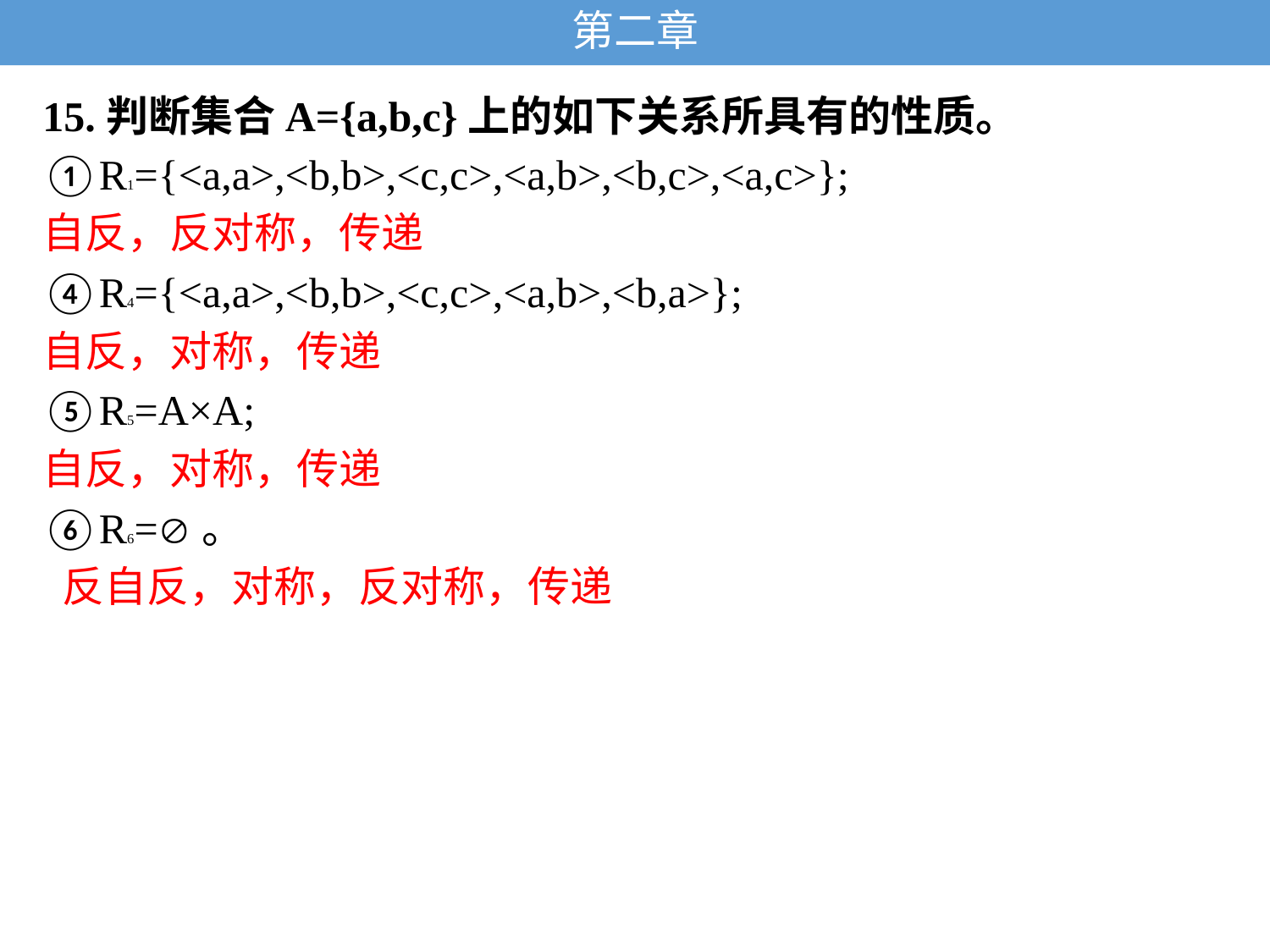

# 第二章
15.判断集合A={a,b,c}上的如下关系所具有的性质。
①R1={<a,a>,<b,b>,<c,c>,<a,b>,<b,c>,<a,c>};
自反，反对称，传递
④R4={<a,a>,<b,b>,<c,c>,<a,b>,<b,a>};
自反，对称，传递
⑤R5=A×A;
自反，对称，传递
⑥R6=∅。
 反自反，对称，反对称，传递